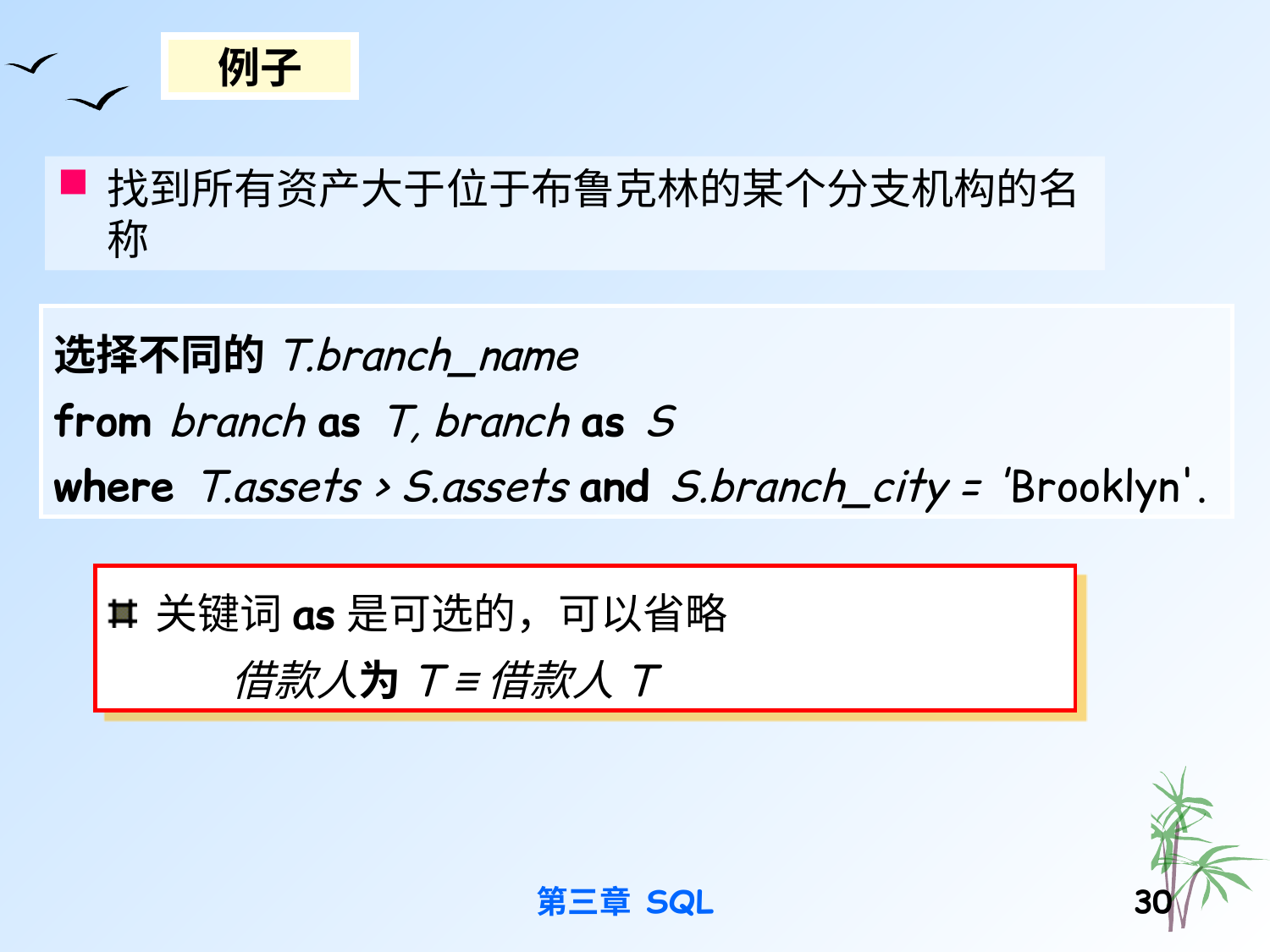

例子
找到所有资产大于位于布鲁克林的某个分支机构的名称
选择不同的T.branch_name
from branch as T, branch as S
where T.assets > S.assets and S.branch_city = 'Brooklyn'.
关键词as是可选的，可以省略
        借款人为T ≡借款人T
第三章 SQL
30